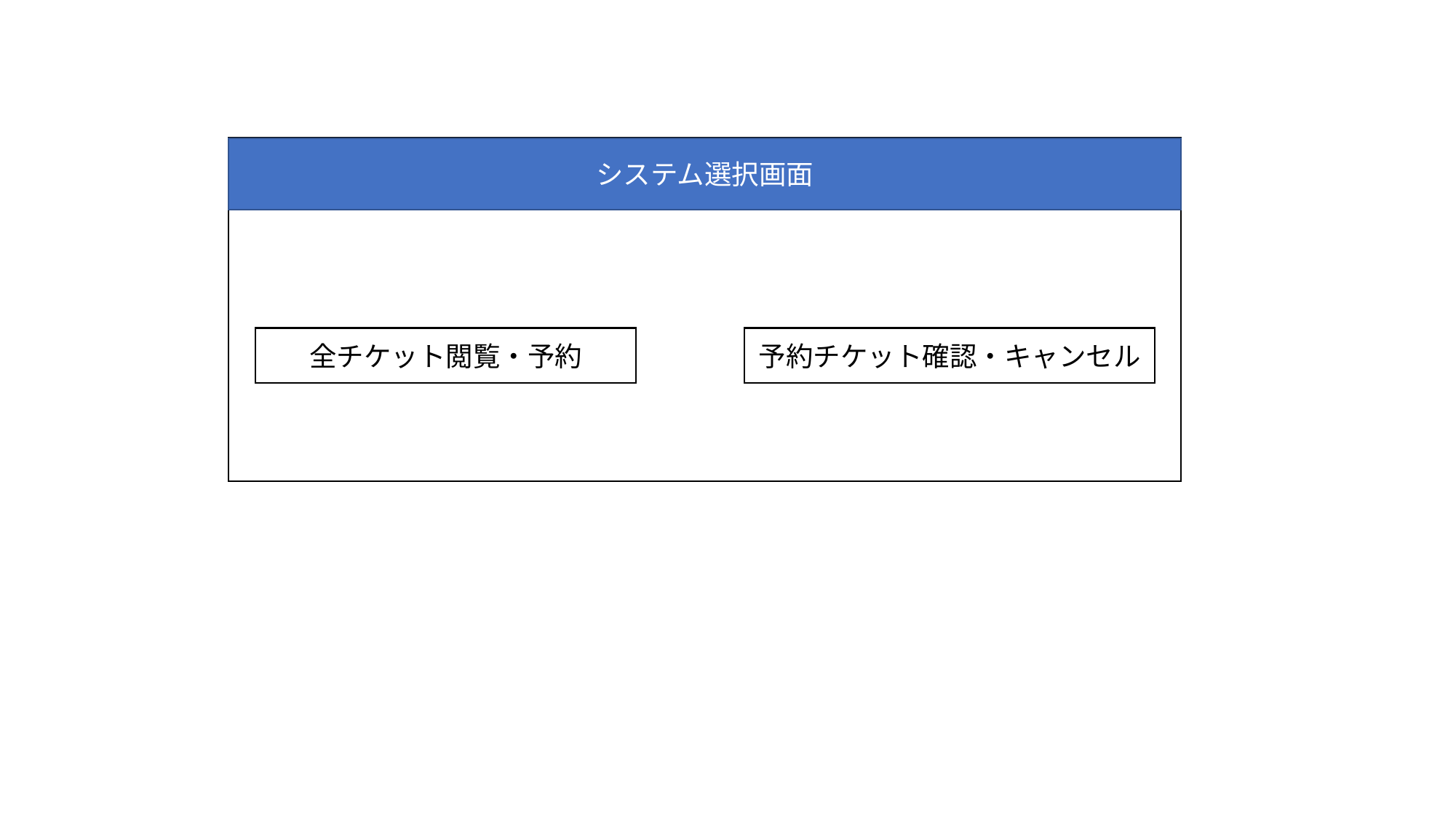

システム選択画面

予約チケット確認・キャンセル
全チケット閲覧・予約